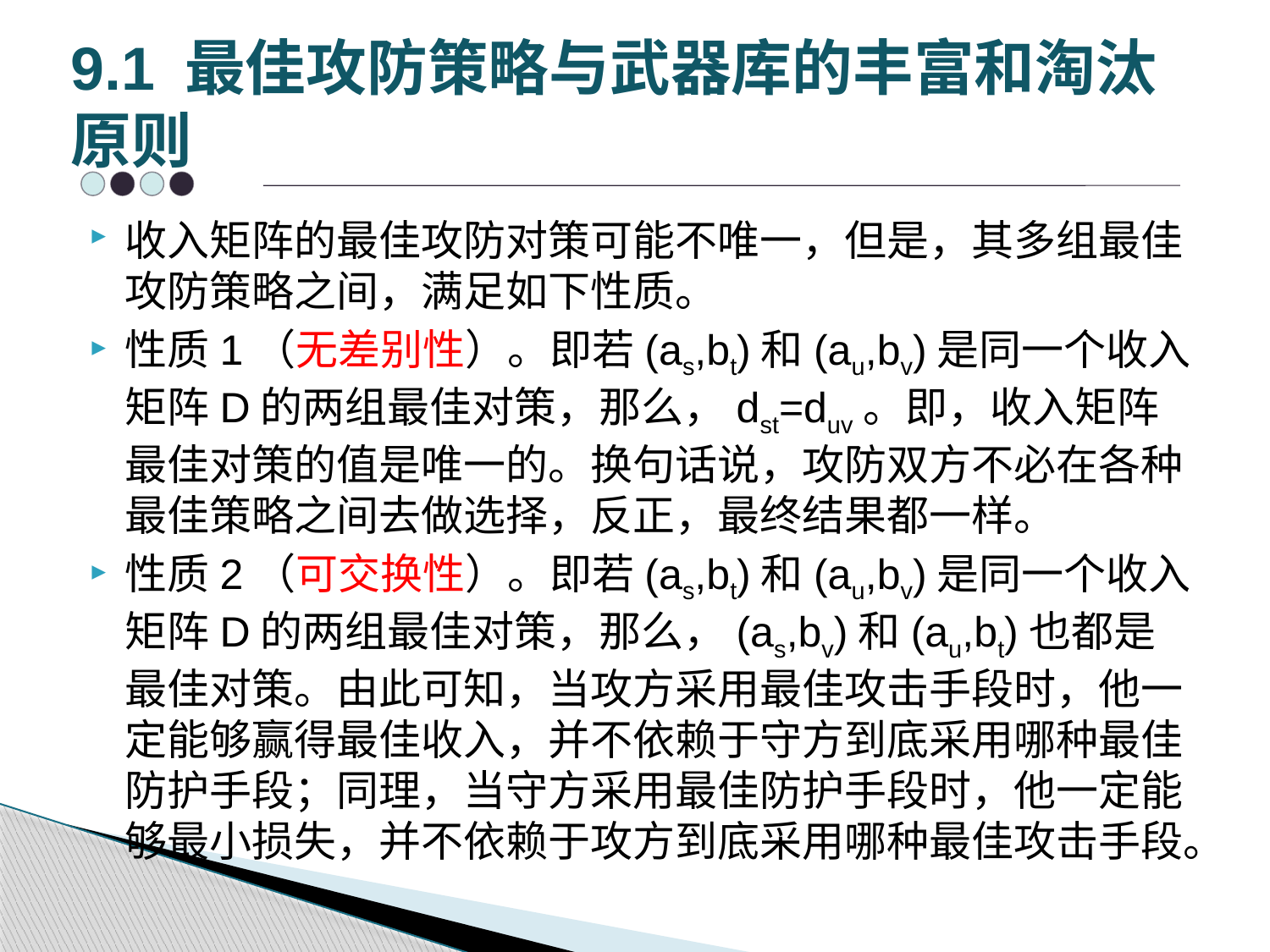

# 9.1 最佳攻防策略与武器库的丰富和淘汰原则

收入矩阵的最佳攻防对策可能不唯一，但是，其多组最佳攻防策略之间，满足如下性质。
性质1（无差别性）。即若(as,bt)和(au,bv)是同一个收入矩阵D的两组最佳对策，那么，dst=duv。即，收入矩阵最佳对策的值是唯一的。换句话说，攻防双方不必在各种最佳策略之间去做选择，反正，最终结果都一样。
性质2（可交换性）。即若(as,bt)和(au,bv)是同一个收入矩阵D的两组最佳对策，那么，(as,bv)和(au,bt)也都是最佳对策。由此可知，当攻方采用最佳攻击手段时，他一定能够赢得最佳收入，并不依赖于守方到底采用哪种最佳防护手段；同理，当守方采用最佳防护手段时，他一定能够最小损失，并不依赖于攻方到底采用哪种最佳攻击手段。